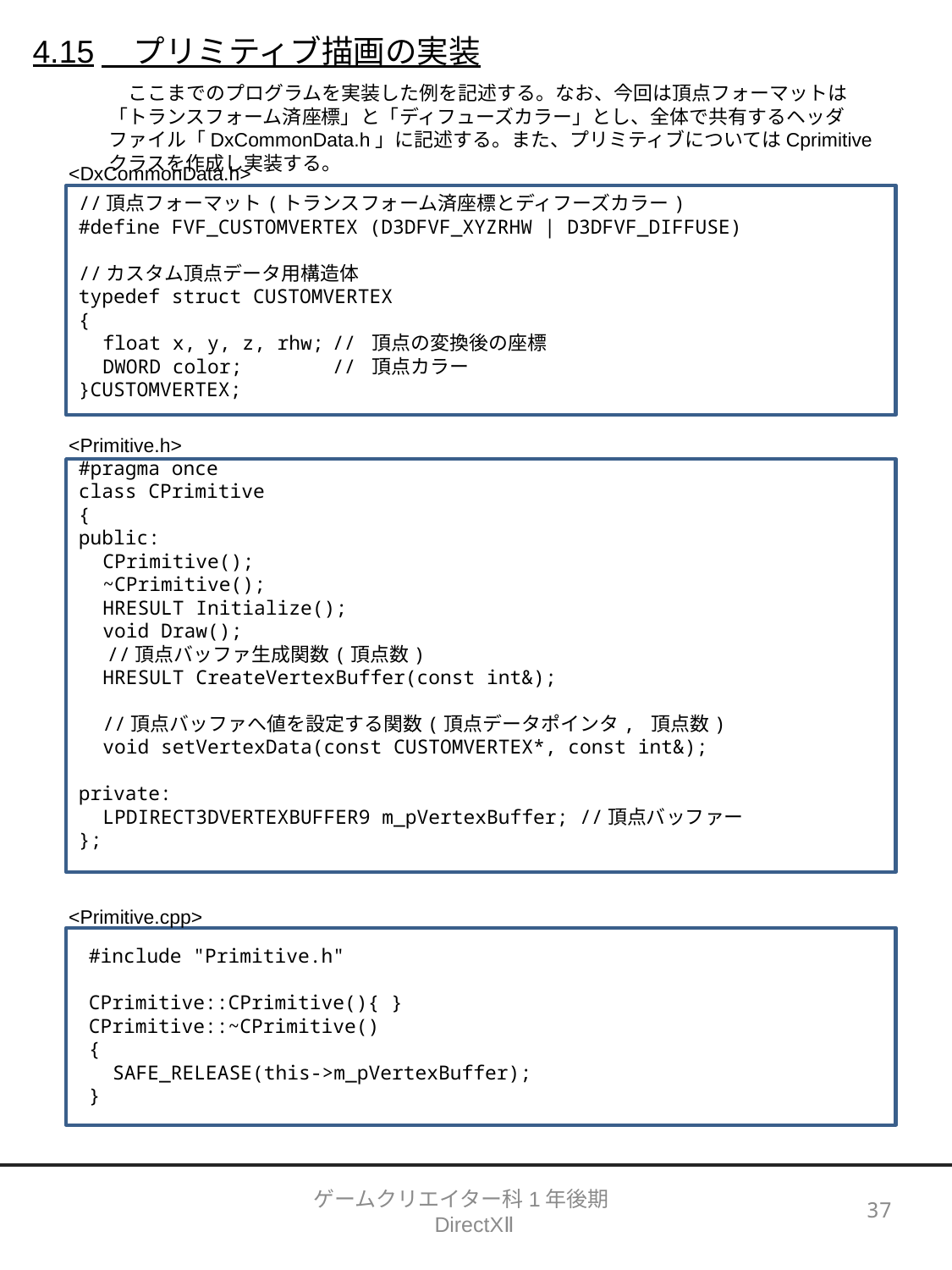

4.15　プリミティブ描画の実装
　ここまでのプログラムを実装した例を記述する。なお、今回は頂点フォーマットは「トランスフォーム済座標」と「ディフューズカラー」とし、全体で共有するヘッダファイル「DxCommonData.h」に記述する。また、プリミティブについてはCprimitiveクラスを作成し実装する。
<DxCommonData.h>
//頂点フォーマット(トランスフォーム済座標とディフーズカラー)
#define FVF_CUSTOMVERTEX (D3DFVF_XYZRHW | D3DFVF_DIFFUSE)

//カスタム頂点データ用構造体
typedef struct CUSTOMVERTEX
{
　float x, y, z, rhw;	// 頂点の変換後の座標
　DWORD color;  	// 頂点カラー
}CUSTOMVERTEX;

<Primitive.h>
#pragma once
class CPrimitive
{
public:
　CPrimitive();
　~CPrimitive();
　HRESULT Initialize();
　void Draw();
　 //頂点バッファ生成関数(頂点数)
　HRESULT CreateVertexBuffer(const int&);

　//頂点バッファへ値を設定する関数(頂点データポインタ, 頂点数)
　void setVertexData(const CUSTOMVERTEX*, const int&);

private:
　LPDIRECT3DVERTEXBUFFER9 m_pVertexBuffer; //頂点バッファー
};

<Primitive.cpp>

#include "Primitive.h"

CPrimitive::CPrimitive(){ }
CPrimitive::~CPrimitive()
{
　SAFE_RELEASE(this->m_pVertexBuffer);
}
ゲームクリエイター科1年後期　DirectXⅡ
37